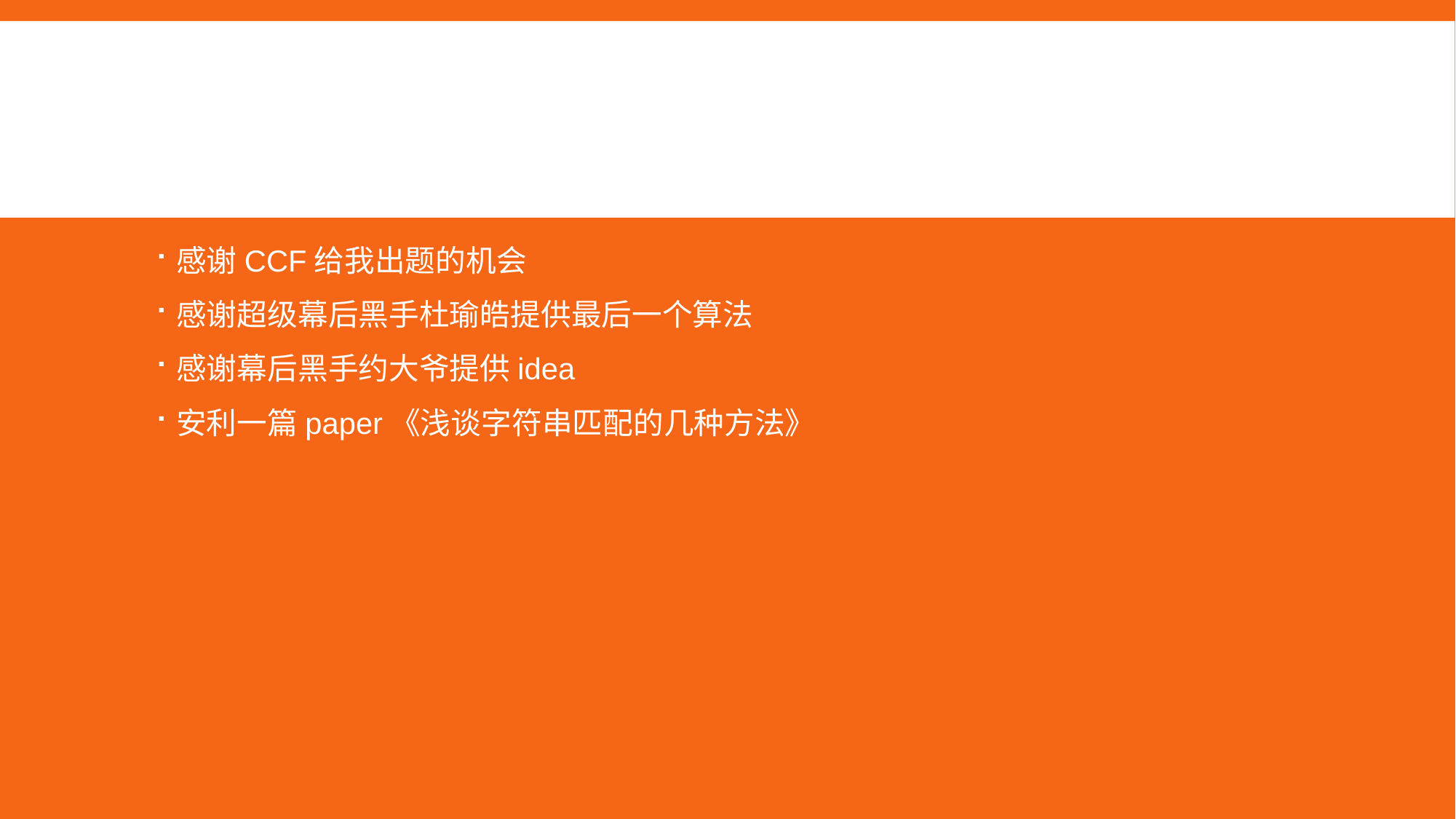

#
感谢CCF给我出题的机会
感谢超级幕后黑手杜瑜皓提供最后一个算法
感谢幕后黑手约大爷提供idea
安利一篇paper《浅谈字符串匹配的几种方法》